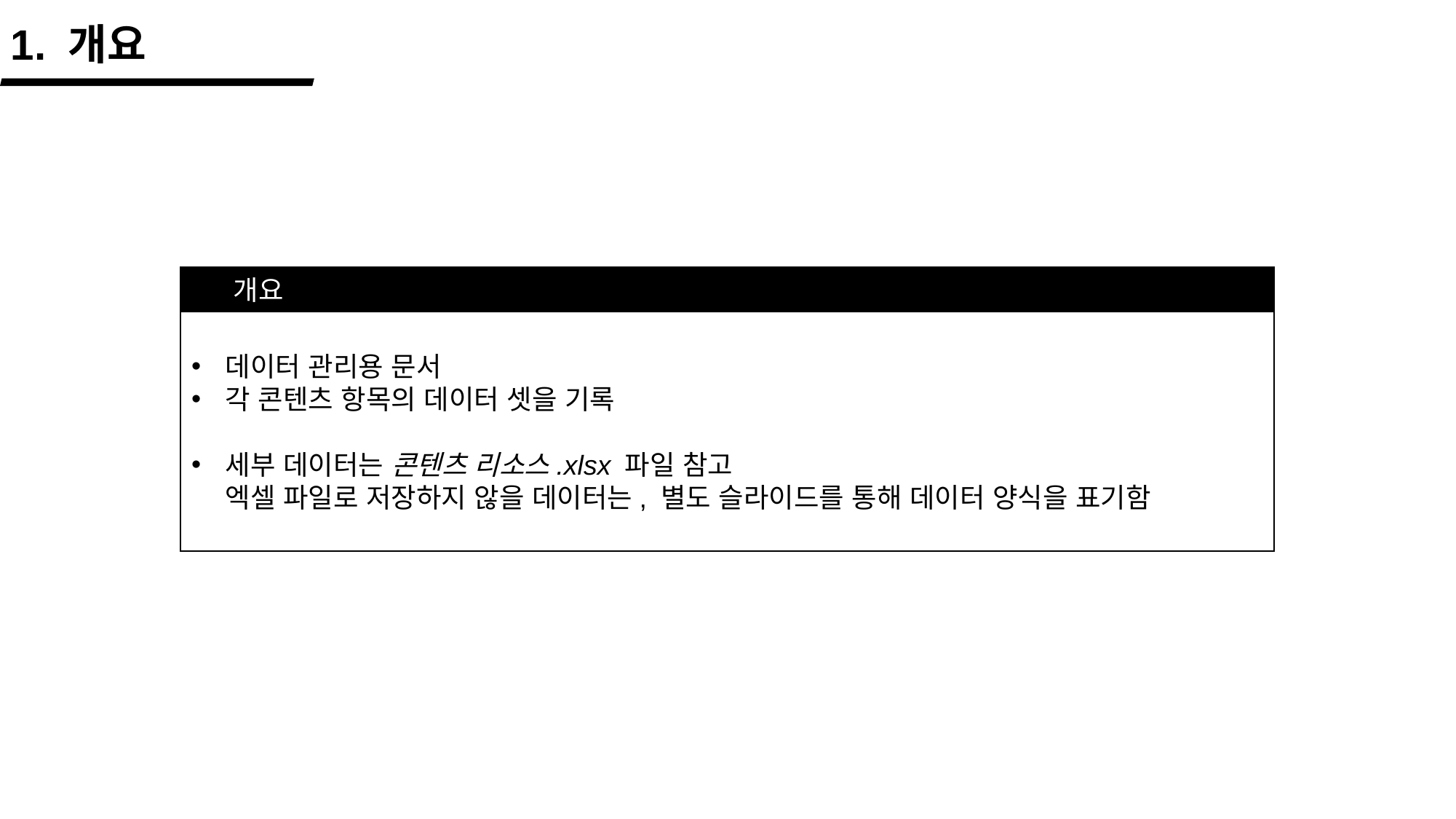

1. 개요

개요

데이터 관리용 문서
각 콘텐츠 항목의 데이터 셋을 기록

세부 데이터는 콘텐츠 리소스.xlsx 파일 참고
엑셀 파일로 저장하지 않을 데이터는, 별도 슬라이드를 통해 데이터 양식을 표기함